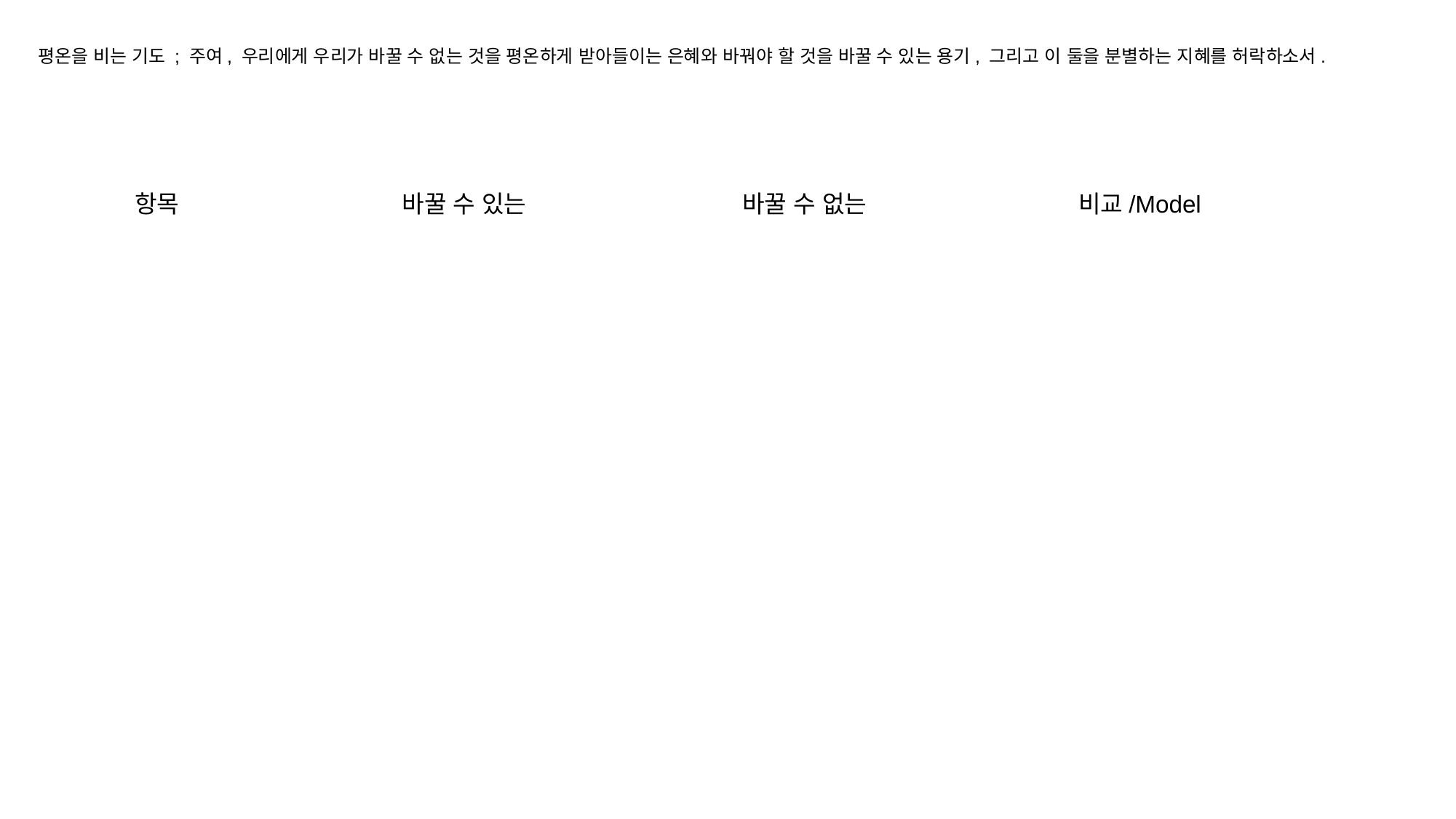

평온을 비는 기도 ; 주여, 우리에게 우리가 바꿀 수 없는 것을 평온하게 받아들이는 은혜와 바꿔야 할 것을 바꿀 수 있는 용기, 그리고 이 둘을 분별하는 지혜를 허락하소서.
바꿀 수 있는
바꿀 수 없는
비교/Model
항목